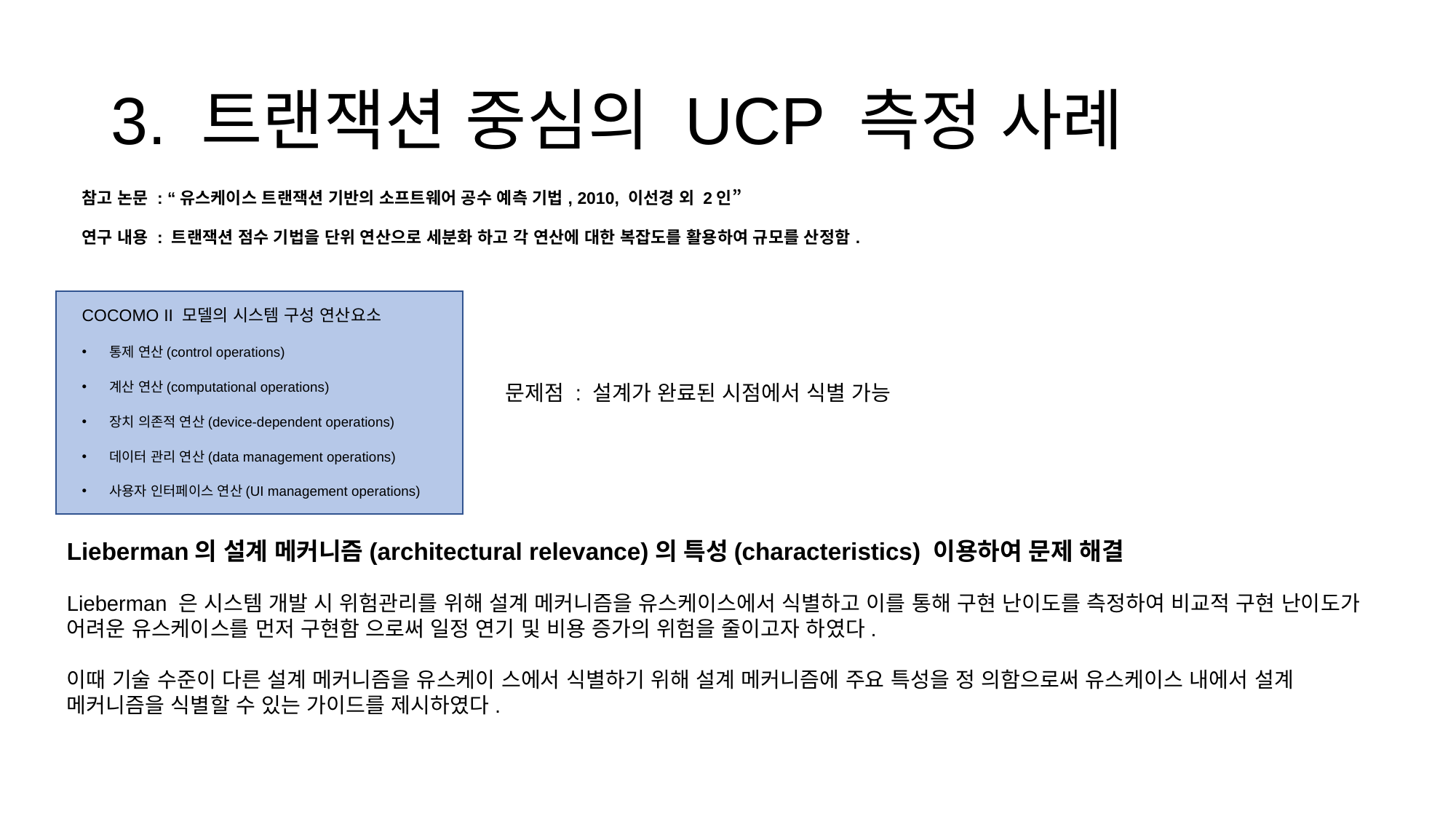

# 3. 트랜잭션 중심의 UCP 측정 사례
참고 논문 : “유스케이스 트랜잭션 기반의 소프트웨어 공수 예측 기법, 2010, 이선경 외 2인”
연구 내용 : 트랜잭션 점수 기법을 단위 연산으로 세분화 하고 각 연산에 대한 복잡도를 활용하여 규모를 산정함.

COCOMO II 모델의 시스템 구성 연산요소
통제 연산(control operations)
계산 연산(computational operations)
장치 의존적 연산(device-dependent operations)
데이터 관리 연산(data management operations)
사용자 인터페이스 연산(UI management operations)

문제점 : 설계가 완료된 시점에서 식별 가능
Lieberman의 설계 메커니즘(architectural relevance)의 특성(characteristics) 이용하여 문제 해결

Lieberman 은 시스템 개발 시 위험관리를 위해 설계 메커니즘을 유스케이스에서 식별하고 이를 통해 구현 난이도를 측정하여 비교적 구현 난이도가 어려운 유스케이스를 먼저 구현함 으로써 일정 연기 및 비용 증가의 위험을 줄이고자 하였다.

이때 기술 수준이 다른 설계 메커니즘을 유스케이 스에서 식별하기 위해 설계 메커니즘에 주요 특성을 정 의함으로써 유스케이스 내에서 설계 메커니즘을 식별할 수 있는 가이드를 제시하였다.